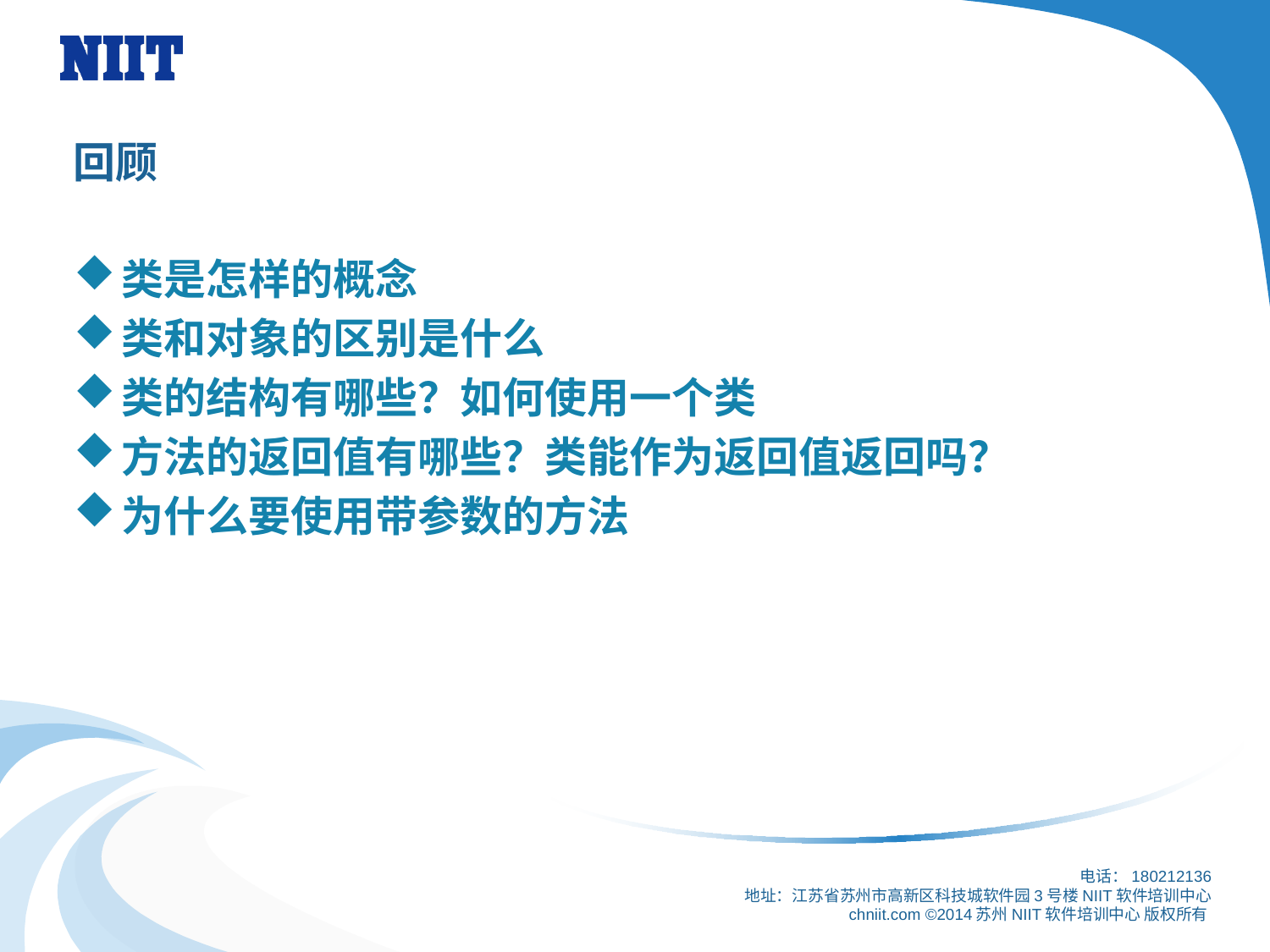

# 回顾
类是怎样的概念
类和对象的区别是什么
类的结构有哪些？如何使用一个类
方法的返回值有哪些？类能作为返回值返回吗？
为什么要使用带参数的方法